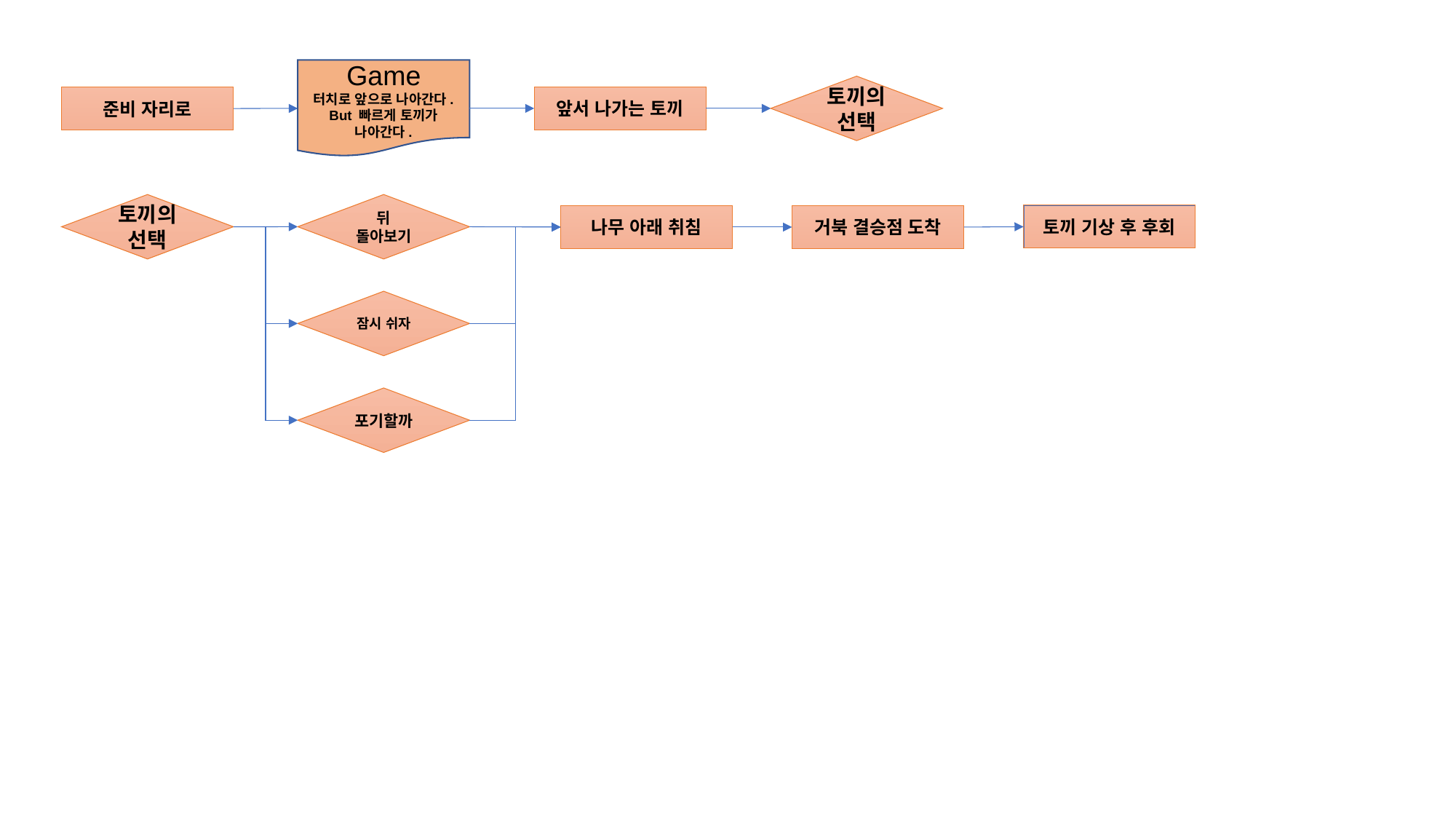

Game
터치로 앞으로 나아간다.
But 빠르게 토끼가 나아간다.
토끼의 선택
앞서 나가는 토끼
준비 자리로
토끼의 선택
뒤 돌아보기
토끼 기상 후 후회
나무 아래 취침
거북 결승점 도착
잠시 쉬자
포기할까